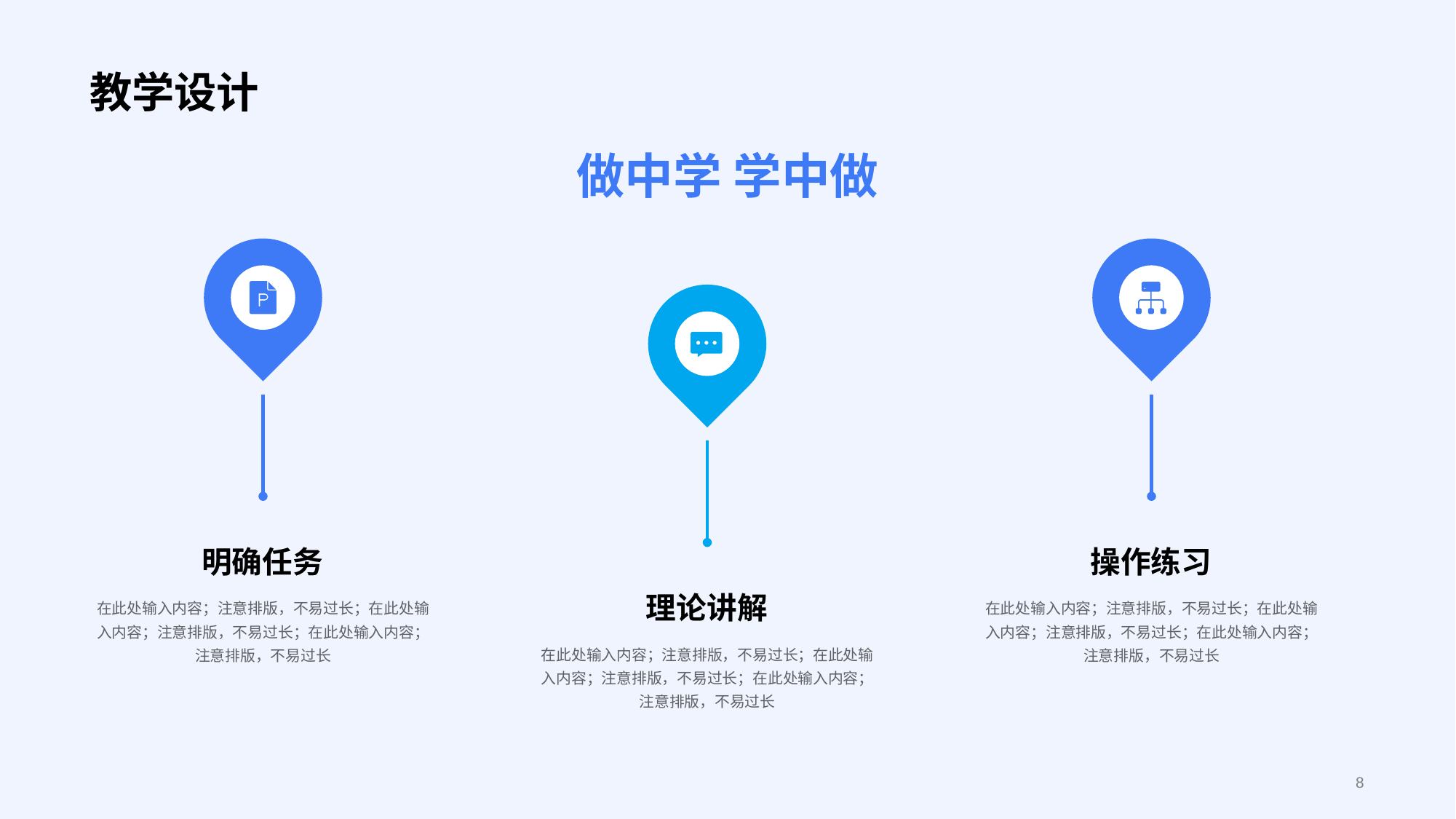

# 教学设计
做中学 学中做

明确任务
操作练习
理论讲解
在此处输入内容；注意排版，不易过长；在此处输入内容；注意排版，不易过长；在此处输入内容；注意排版，不易过长
在此处输入内容；注意排版，不易过长；在此处输入内容；注意排版，不易过长；在此处输入内容；注意排版，不易过长
在此处输入内容；注意排版，不易过长；在此处输入内容；注意排版，不易过长；在此处输入内容；注意排版，不易过长
8